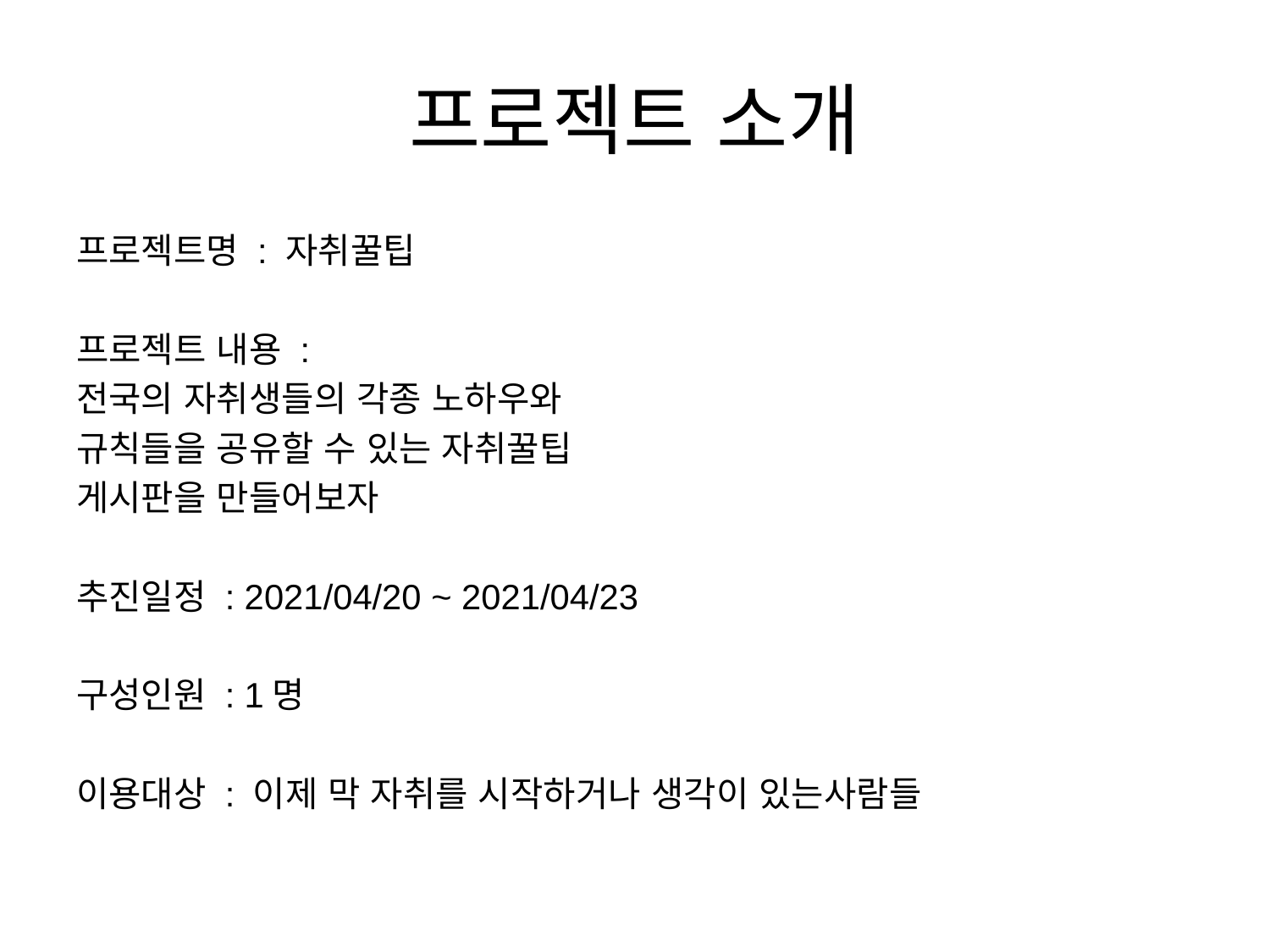

# 프로젝트 소개
프로젝트명 : 자취꿀팁

프로젝트 내용 :
전국의 자취생들의 각종 노하우와
규칙들을 공유할 수 있는 자취꿀팁
게시판을 만들어보자

추진일정 : 2021/04/20 ~ 2021/04/23

구성인원 : 1명

이용대상 : 이제 막 자취를 시작하거나 생각이 있는사람들